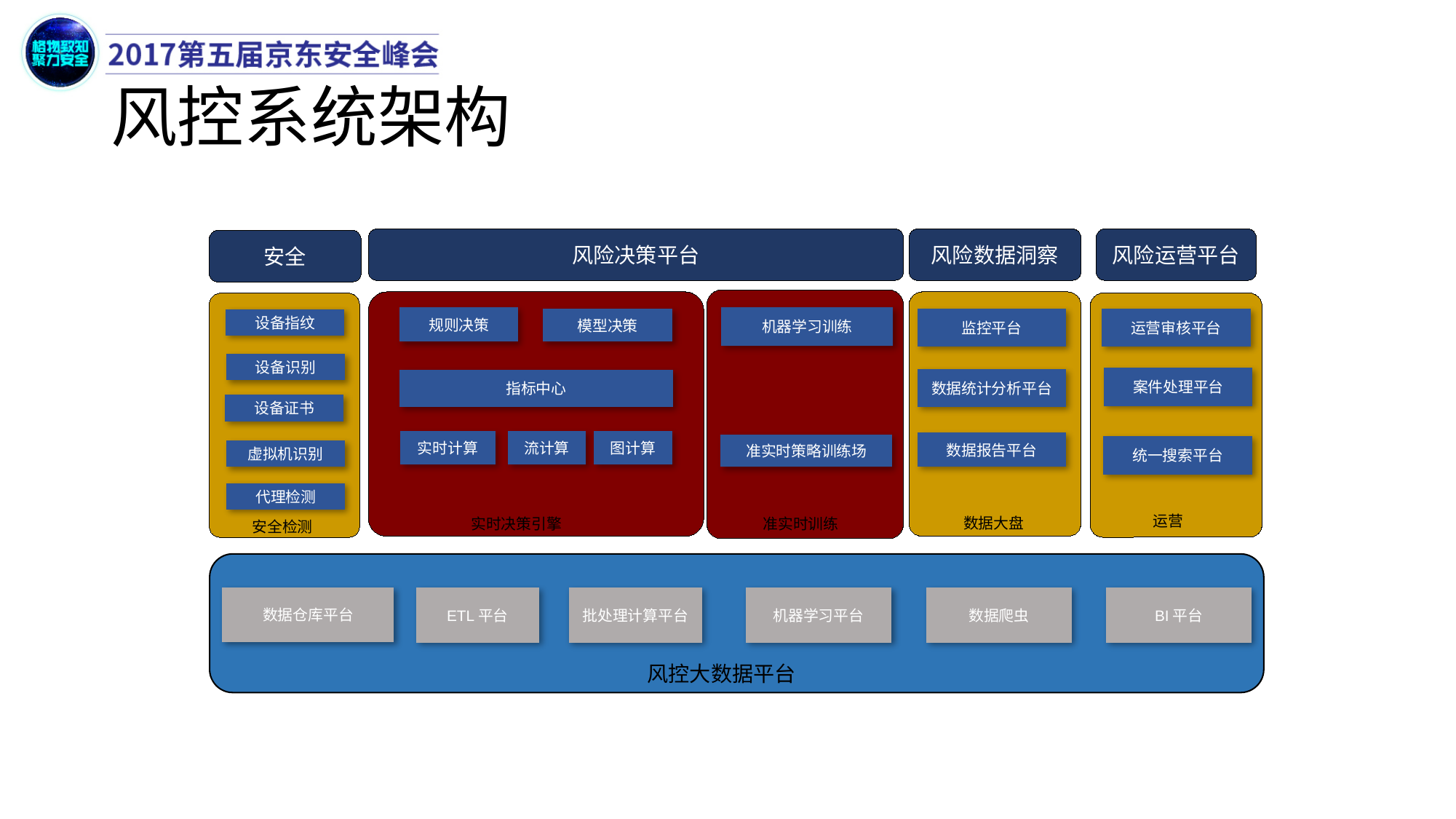

# 风控系统架构
风险决策平台
风险数据洞察
风险运营平台
安全

机器学习训练
规则决策
模型决策
监控平台
运营审核平台
设备指纹
设备识别
案件处理平台
数据统计分析平台
指标中心
设备证书
实时计算
流计算
图计算
数据报告平台
准实时策略训练场
统一搜索平台
虚拟机识别
代理检测
运营
数据大盘
准实时训练
实时决策引擎
安全检测

数据仓库平台
ETL平台
批处理计算平台
机器学习平台
数据爬虫
BI平台
风控大数据平台